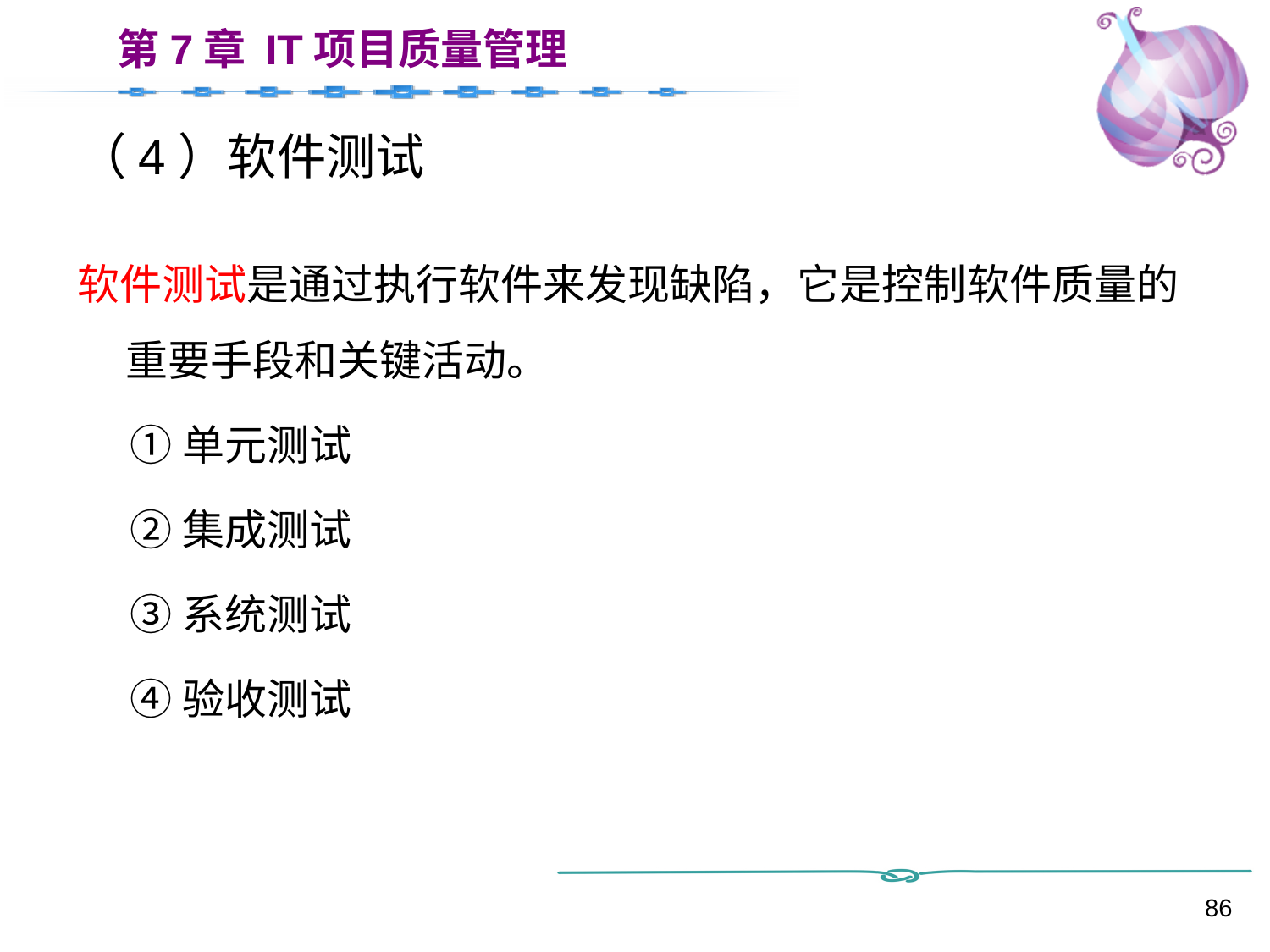

# （4）软件测试
软件测试是通过执行软件来发现缺陷，它是控制软件质量的重要手段和关键活动。
①单元测试
②集成测试
③系统测试
④验收测试
86